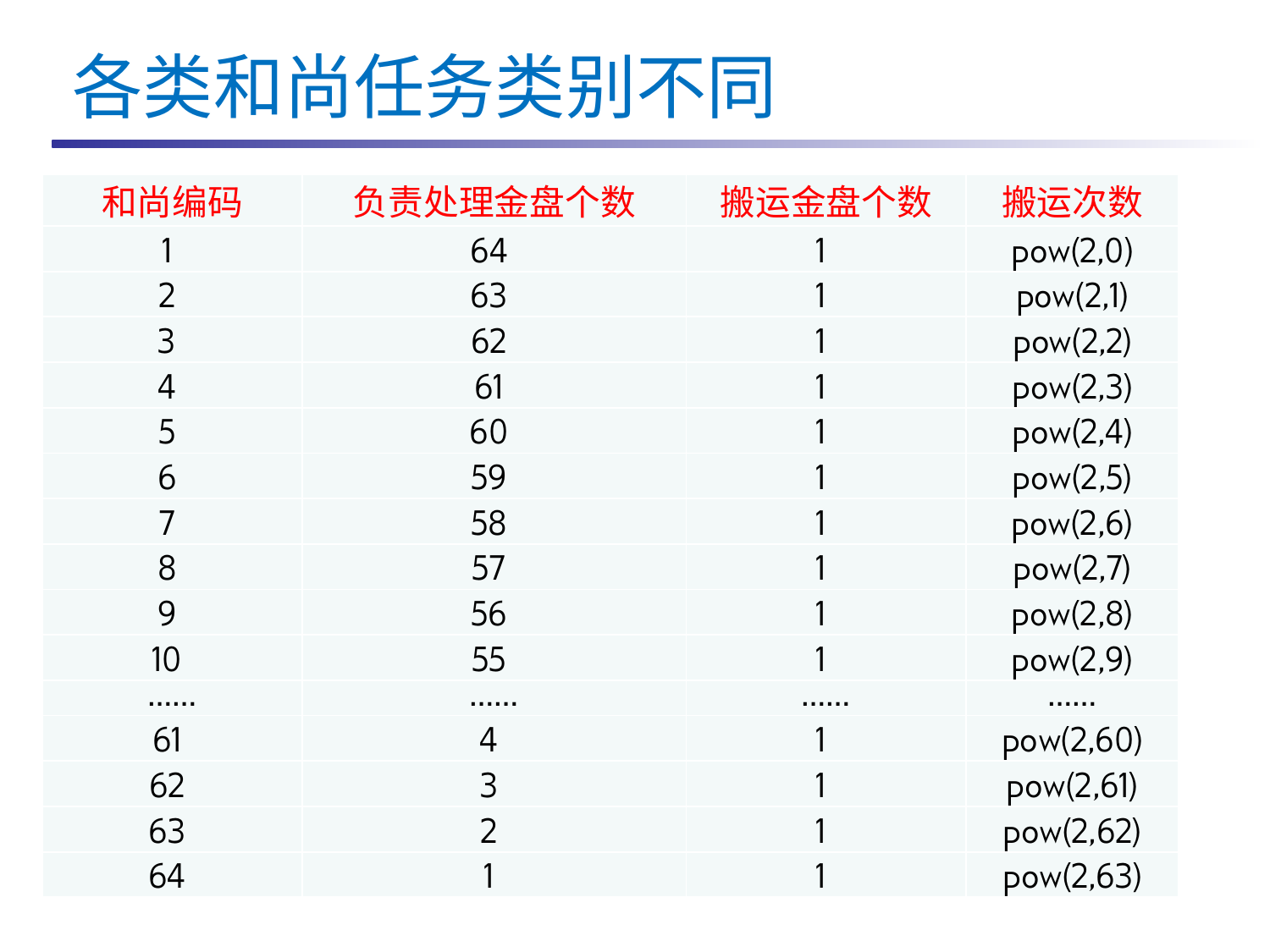

各类和尚任务类别不同
| 和尚编码 | 负责处理金盘个数 | 搬运金盘个数 | 搬运次数 |
| --- | --- | --- | --- |
| 1 | 64 | 1 | pow(2,0) |
| 2 | 63 | 1 | pow(2,1) |
| 3 | 62 | 1 | pow(2,2) |
| 4 | 61 | 1 | pow(2,3) |
| 5 | 60 | 1 | pow(2,4) |
| 6 | 59 | 1 | pow(2,5) |
| 7 | 58 | 1 | pow(2,6) |
| 8 | 57 | 1 | pow(2,7) |
| 9 | 56 | 1 | pow(2,8) |
| 10 | 55 | 1 | pow(2,9) |
| …… | …… | …… | …… |
| 61 | 4 | 1 | pow(2,60) |
| 62 | 3 | 1 | pow(2,61) |
| 63 | 2 | 1 | pow(2,62) |
| 64 | 1 | 1 | pow(2,63) |